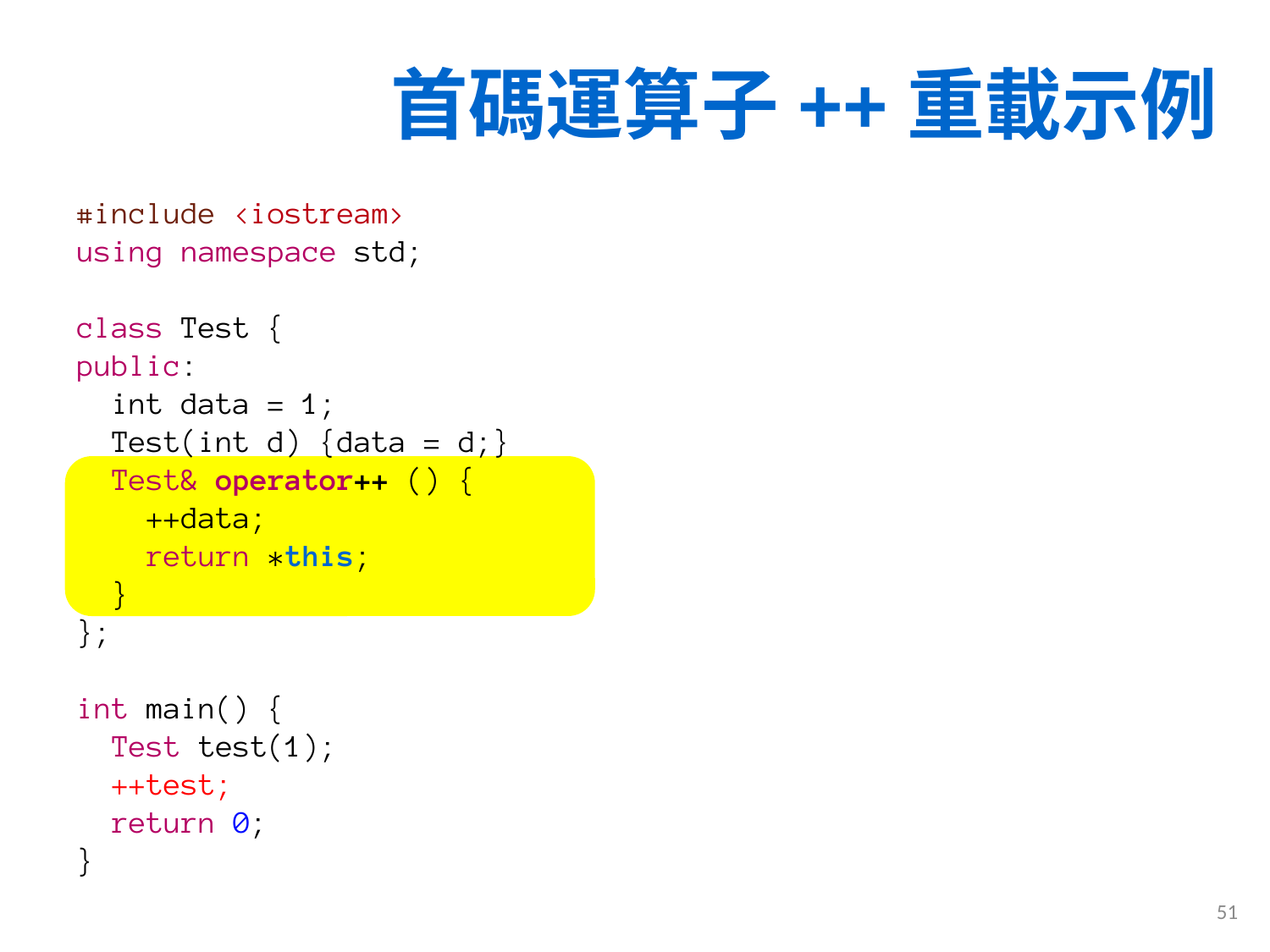

# 首碼運算子++重載示例
#include <iostream>
using namespace std;

class Test {
public:
  int data = 1;
  Test(int d) {data = d;}
  Test& operator++ () {
    ++data;
    return *this;
  }
};

int main() {
  Test test(1);
  ++test;
  return 0;
}

51